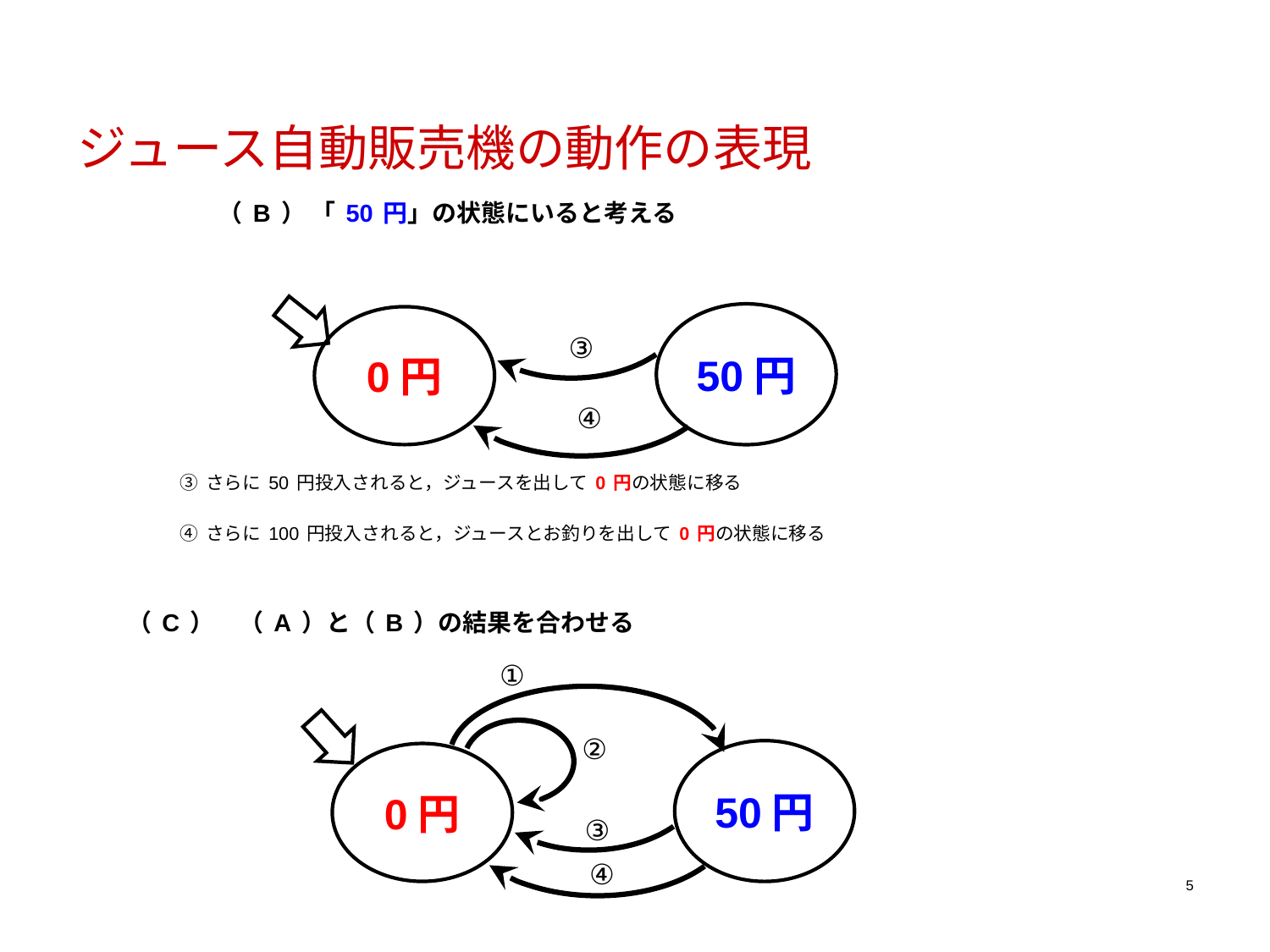

# ジュース自動販売機の動作の表現
（B） 「50円」の状態にいると考える

50円
0円

③
④
③さらに50円投入されると，ジュースを出して0円の状態に移る
④さらに100円投入されると，ジュースとお釣りを出して0円の状態に移る
（C）　（A）と（B）の結果を合わせる
①

②
50円
0円

③
④
5